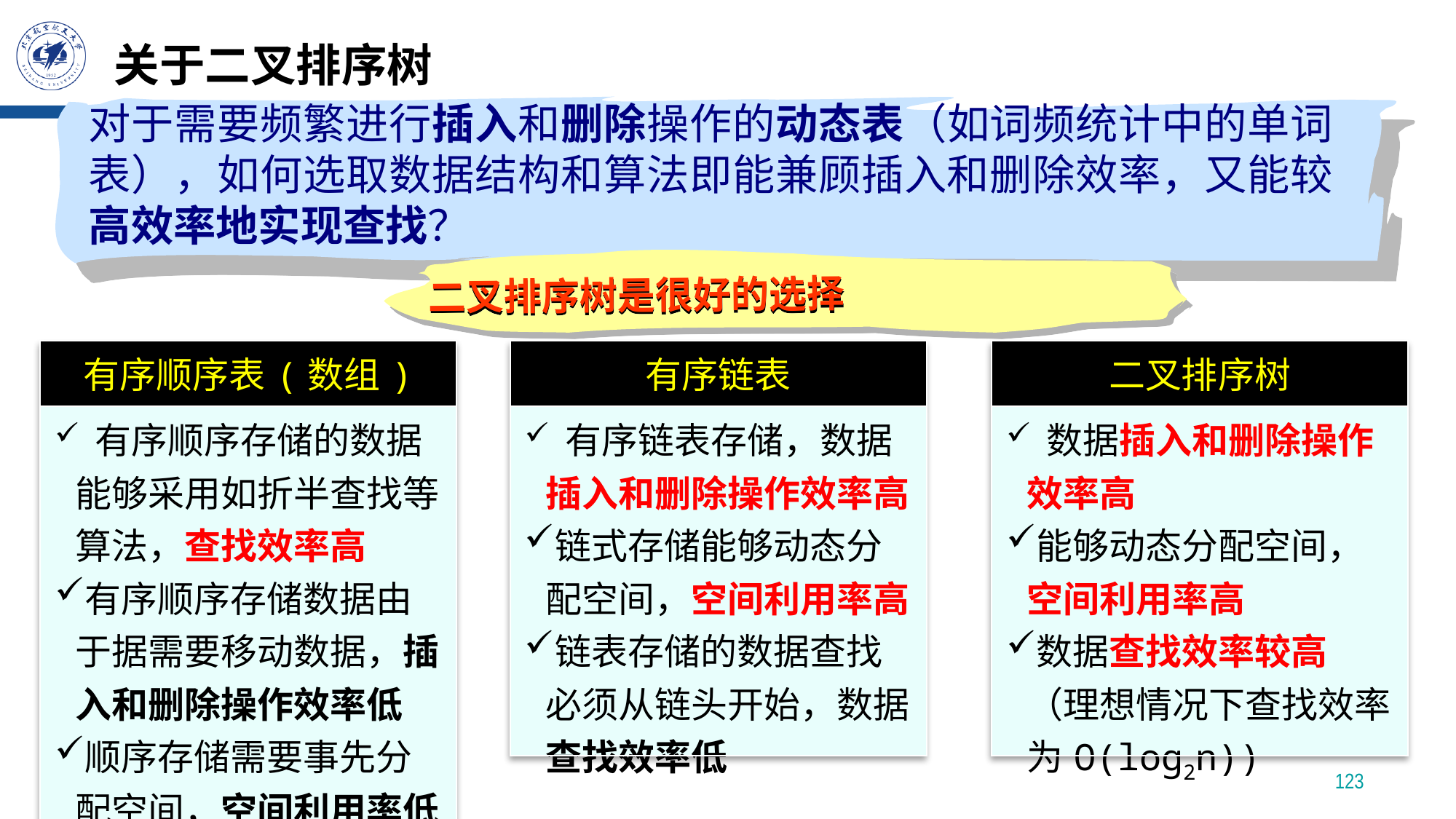

# 关于二叉排序树
对于需要频繁进行插入和删除操作的动态表（如词频统计中的单词表），如何选取数据结构和算法即能兼顾插入和删除效率，又能较高效率地实现查找？

二叉排序树是很好的选择
| 有序顺序表(数组) |
| --- |
| 有序顺序存储的数据能够采用如折半查找等算法，查找效率高 有序顺序存储数据由于据需要移动数据，插入和删除操作效率低 顺序存储需要事先分配空间，空间利用率低 |
| 有序链表 |
| --- |
| 有序链表存储，数据插入和删除操作效率高 链式存储能够动态分配空间，空间利用率高 链表存储的数据查找必须从链头开始，数据查找效率低 |
| 二叉排序树 |
| --- |
| 数据插入和删除操作效率高 能够动态分配空间，空间利用率高 数据查找效率较高（理想情况下查找效率为O(log2n)) |
123